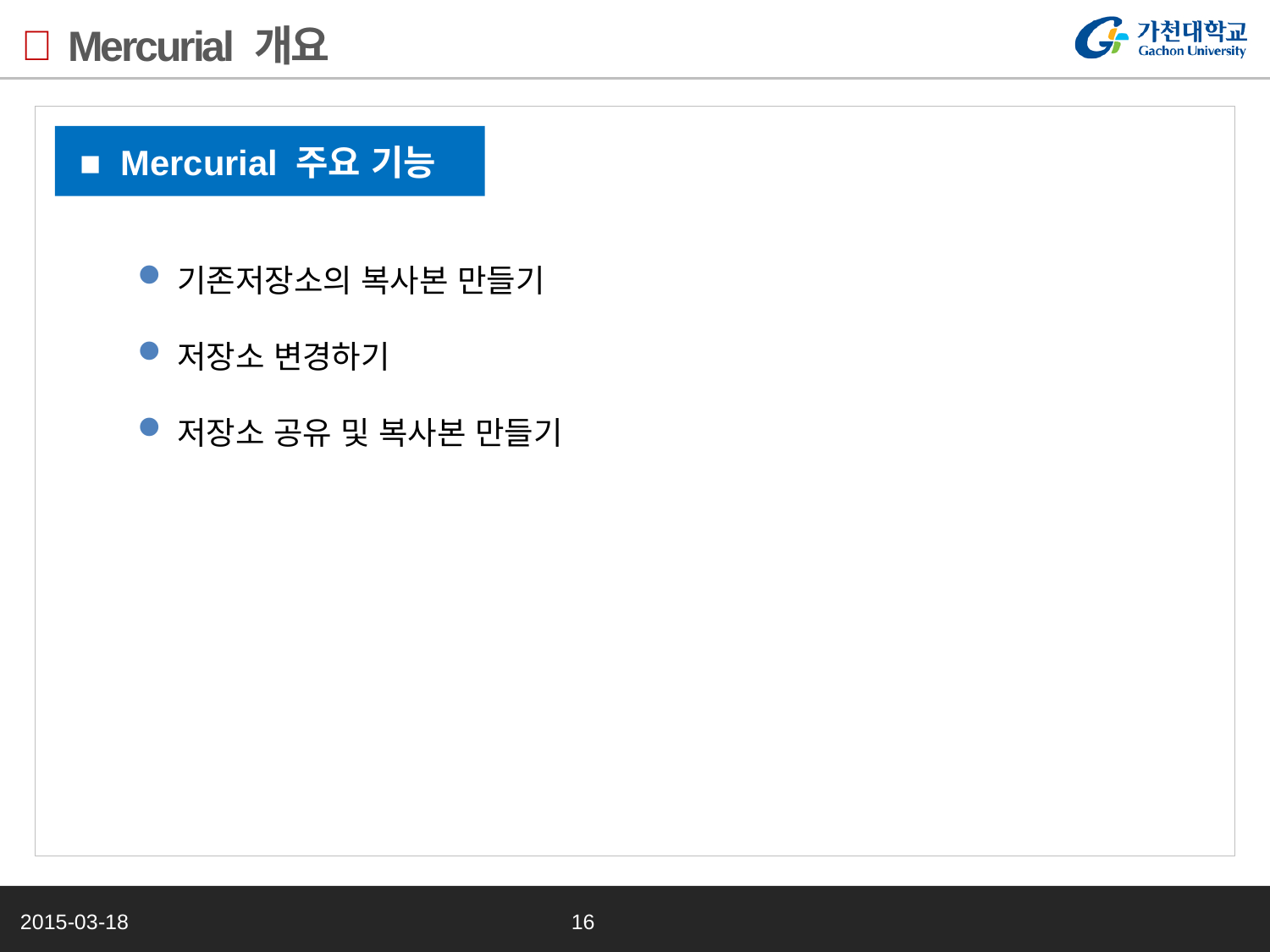

# Mercurial 개요

■  Mercurial 주요 기능
기존저장소의 복사본 만들기
저장소 변경하기
저장소 공유 및 복사본 만들기
2015-03-18
16